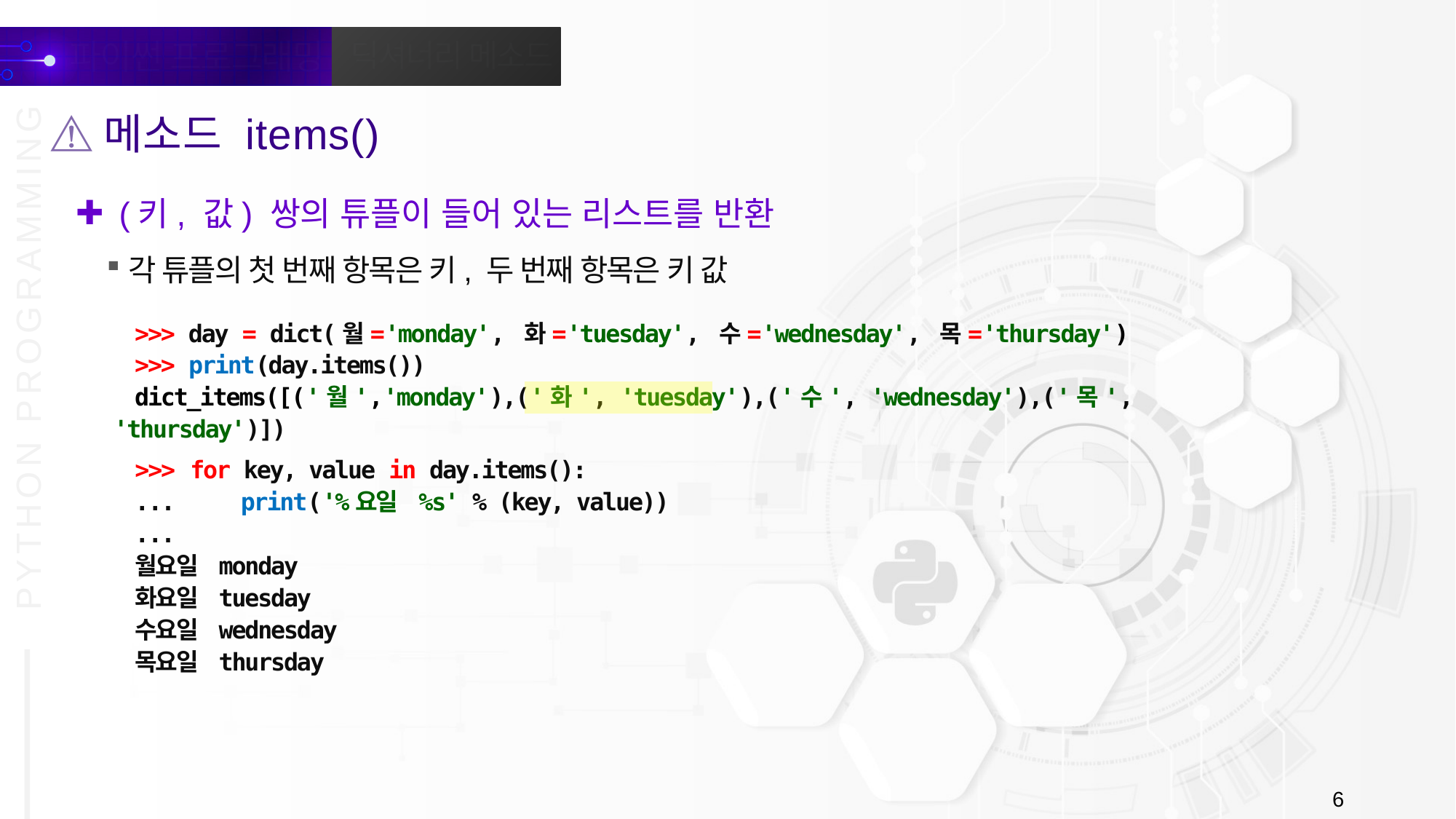

메소드 items()
(키, 값) 쌍의 튜플이 들어 있는 리스트를 반환
각 튜플의 첫 번째 항목은 키, 두 번째 항목은 키 값
>>> day = dict(월='monday', 화='tuesday', 수='wednesday', 목='thursday')
>>> print(day.items())
dict_items([('월','monday'),('화', 'tuesday'),('수', 'wednesday'),('목', 'thursday')])

>>> for key, value in day.items():
...     print('%요일 %s' % (key, value))
...
월요일 monday
화요일 tuesday
수요일 wednesday
목요일 thursday
6